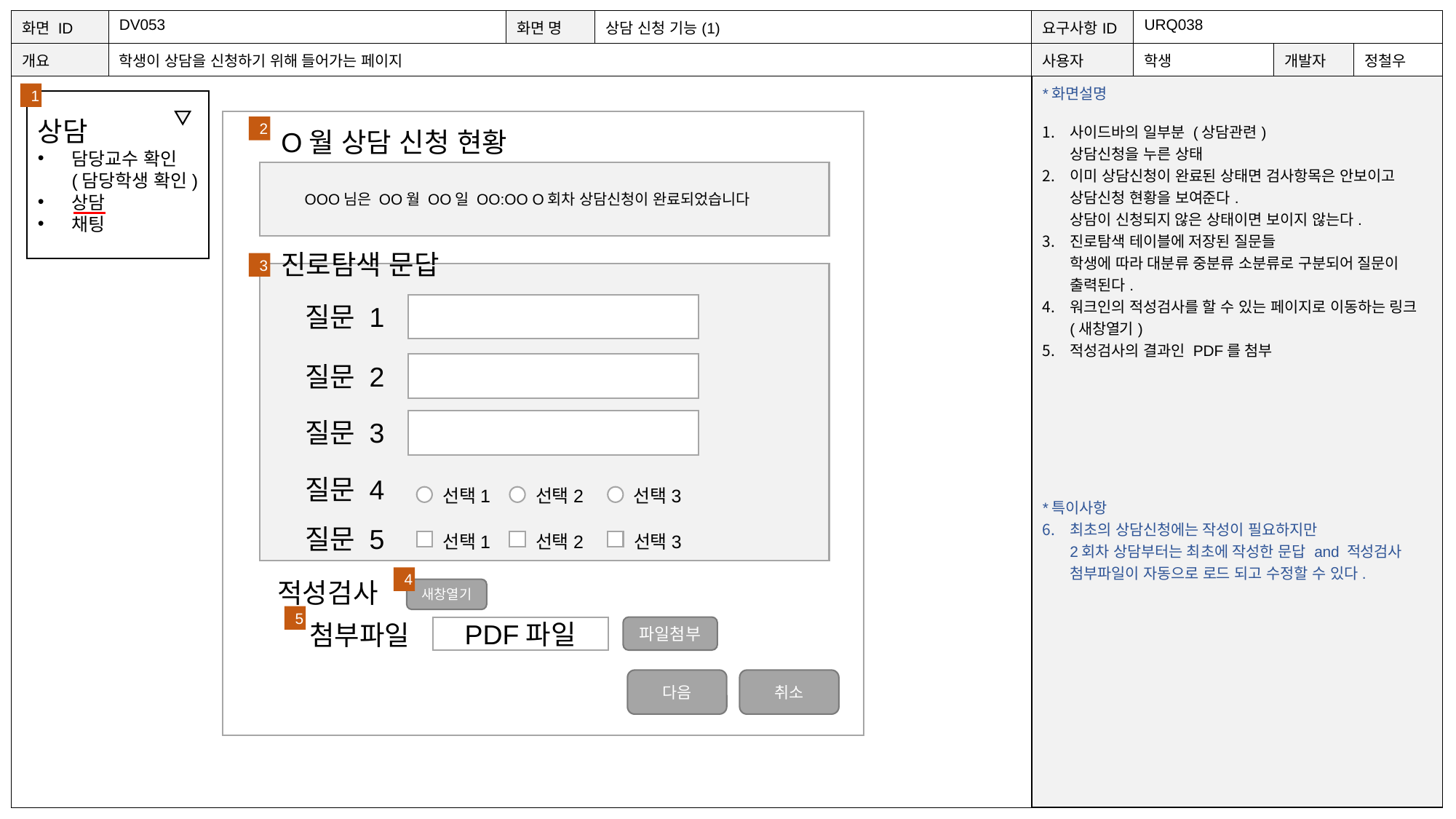

| 화면 ID | DV053 | 화면 명 | 상담 신청 기능(1) | 요구사항ID | URQ038 |  |  |
| --- | --- | --- | --- | --- | --- | --- | --- |
| 개요 | 학생이 상담을 신청하기 위해 들어가는 페이지 |  |  | 사용자 | 학생 | 개발자 | 정철우 |
|  |  |  |  | \*화면설명 사이드바의 일부분 (상담관련) 상담신청을 누른 상태 이미 상담신청이 완료된 상태면 검사항목은 안보이고 상담신청 현황을 보여준다. 상담이 신청되지 않은 상태이면 보이지 않는다. 진로탐색 테이블에 저장된 질문들 학생에 따라 대분류 중분류 소분류로 구분되어 질문이 출력된다. 워크인의 적성검사를 할 수 있는 페이지로 이동하는 링크(새창열기) 적성검사의 결과인 PDF를 첨부 \*특이사항 최초의 상담신청에는 작성이 필요하지만 2회차 상담부터는 최초에 작성한 문답 and 적성검사 첨부파일이 자동으로 로드 되고 수정할 수 있다. |  |  |  |
1
상담
담당교수 확인
(담당학생 확인)
상담
채팅

2

O월 상담 신청 현황

OOO님은 OO월 OO일 OO:OO O회차 상담신청이 완료되었습니다
진로탐색 문답
3

질문 1

질문 2

질문 3

질문 4
선택1
선택2
선택3

질문 5
선택1
선택2
선택3

4
적성검사
새창열기
5
첨부파일
PDF파일
파일첨부
다음
취소